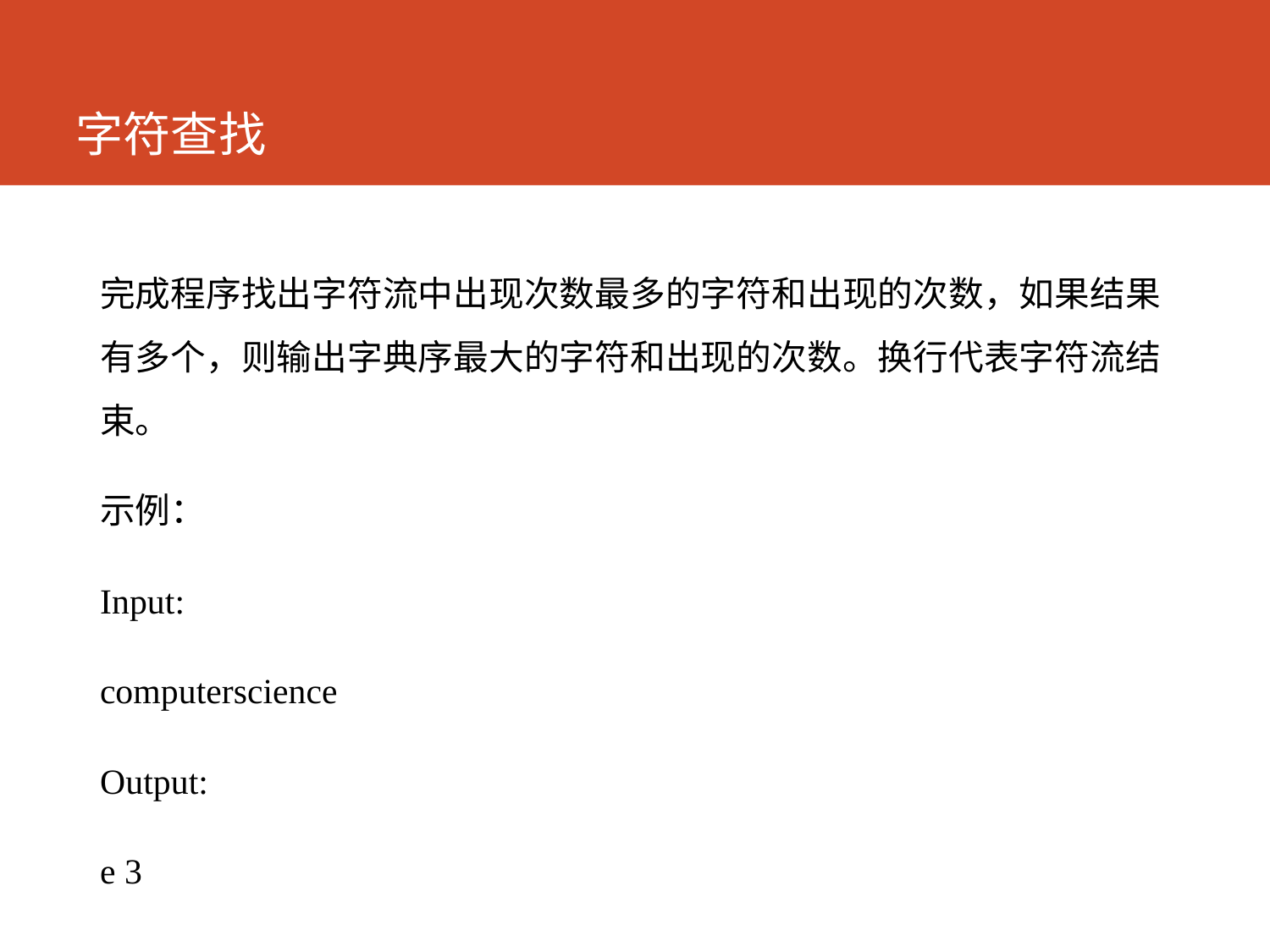

# 字符查找
完成程序找出字符流中出现次数最多的字符和出现的次数，如果结果有多个，则输出字典序最大的字符和出现的次数。换行代表字符流结束。
示例：
Input:
computerscience
Output:
e 3